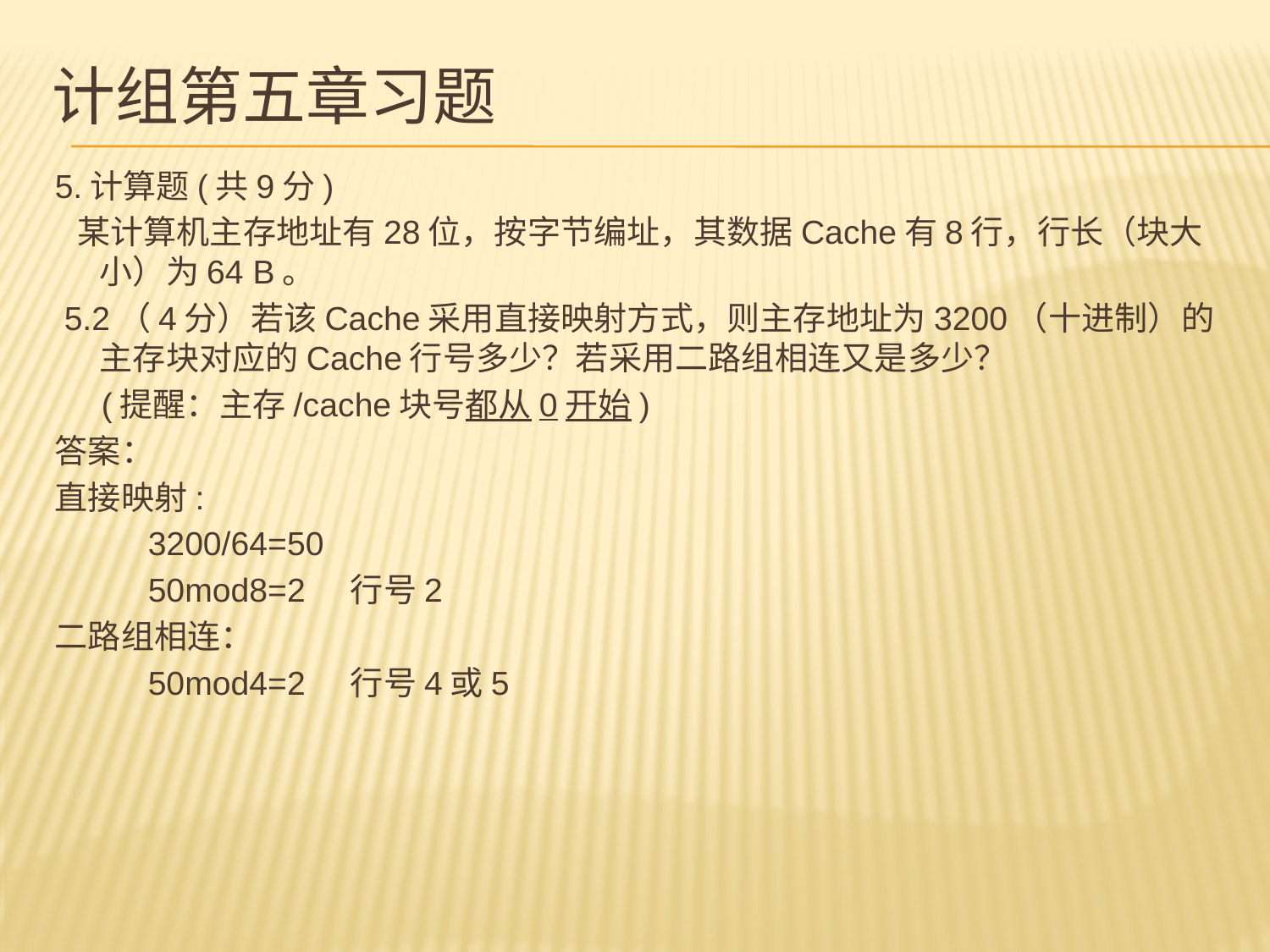

# 计组第五章习题
5.计算题(共9分)
  某计算机主存地址有28位，按字节编址，其数据Cache有8行，行长（块大小）为64 B。
 5.2（4分）若该Cache采用直接映射方式，则主存地址为3200（十进制）的主存块对应的Cache行号多少？若采用二路组相连又是多少？
     (提醒：主存/cache块号都从0开始)
答案：
直接映射:
          3200/64=50
          50mod8=2    行号2
二路组相连：
          50mod4=2    行号4或5